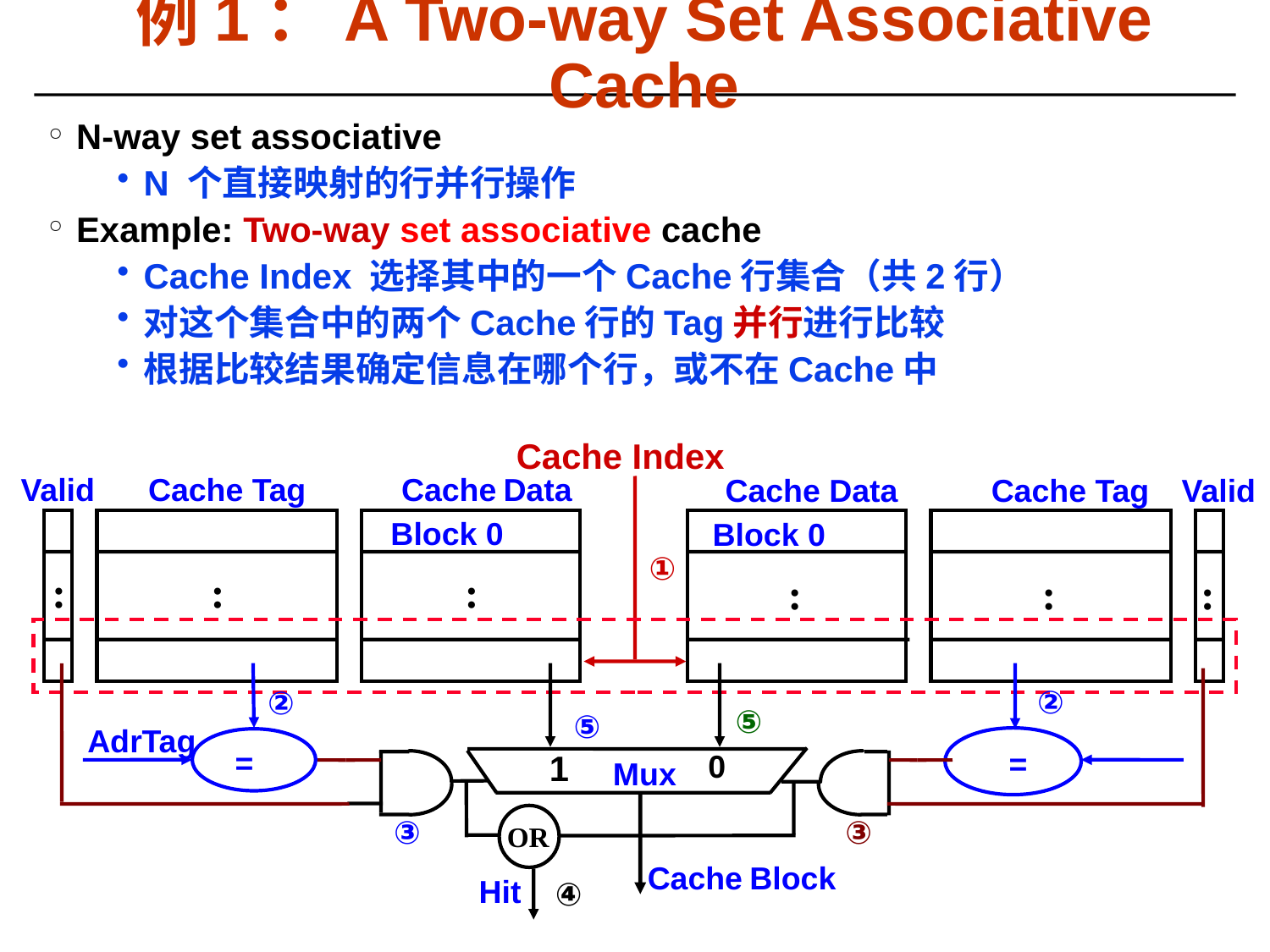

例1：A Two-way Set Associative Cache
N-way set associative
N 个直接映射的行并行操作
Example: Two-way set associative cache
Cache Index 选择其中的一个Cache行集合（共2行）
对这个集合中的两个Cache行的Tag并行进行比较
根据比较结果确定信息在哪个行，或不在Cache中
Cache Index
Valid
Cache Tag
Cache Data
Cache Data
Cache Tag
Valid

①

Block 0
 Block 0

:
:
:
:
:
:

②
②
AdrTag

⑤
⑤

Cache Block

③
③
     =
      =
1
0
Mux

OR

Hit

④